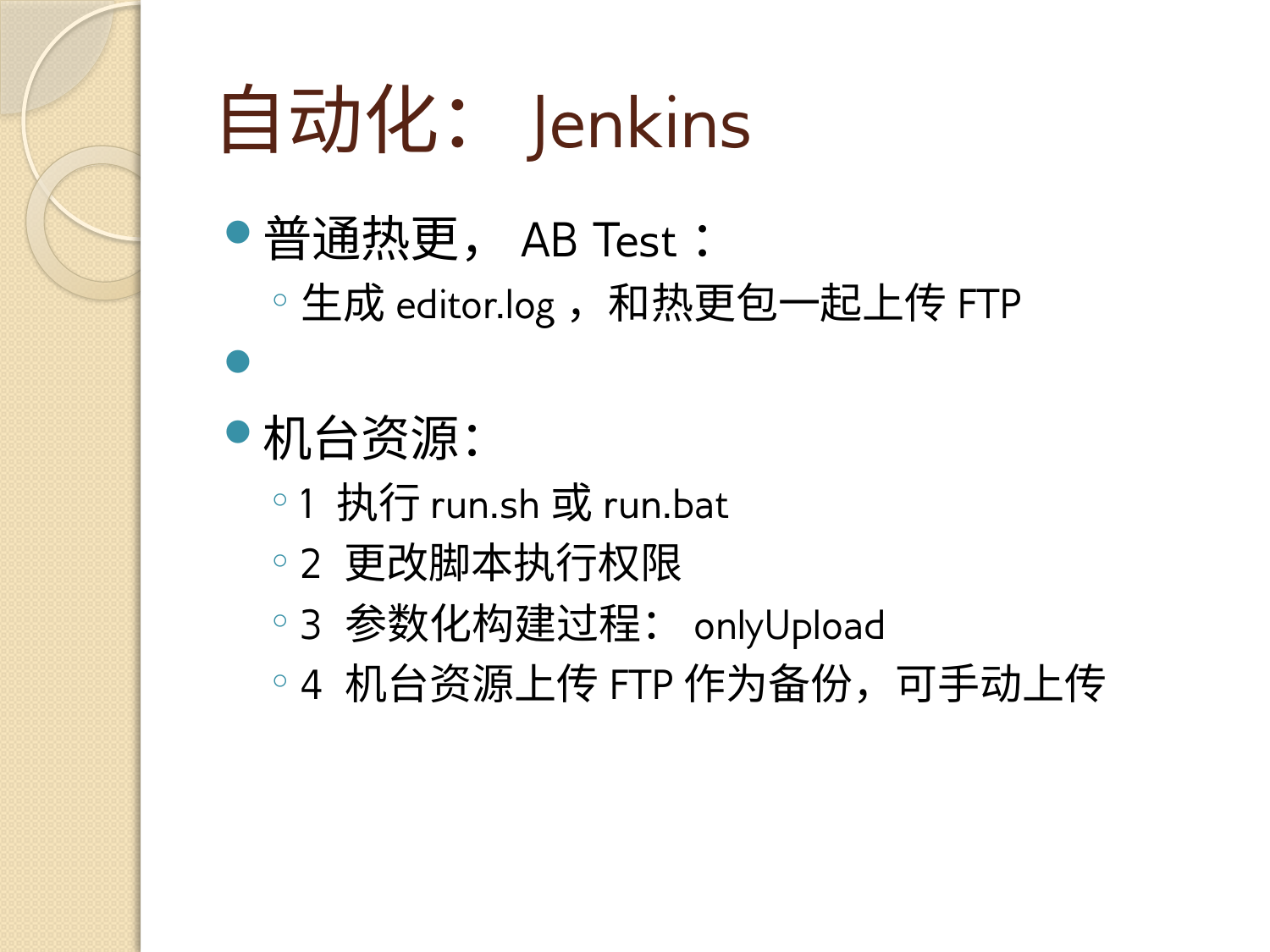

# 自动化：Jenkins
普通热更，AB Test：
生成editor.log，和热更包一起上传FTP

机台资源：
1 执行run.sh或run.bat
2 更改脚本执行权限
3 参数化构建过程：onlyUpload
4 机台资源上传FTP作为备份，可手动上传